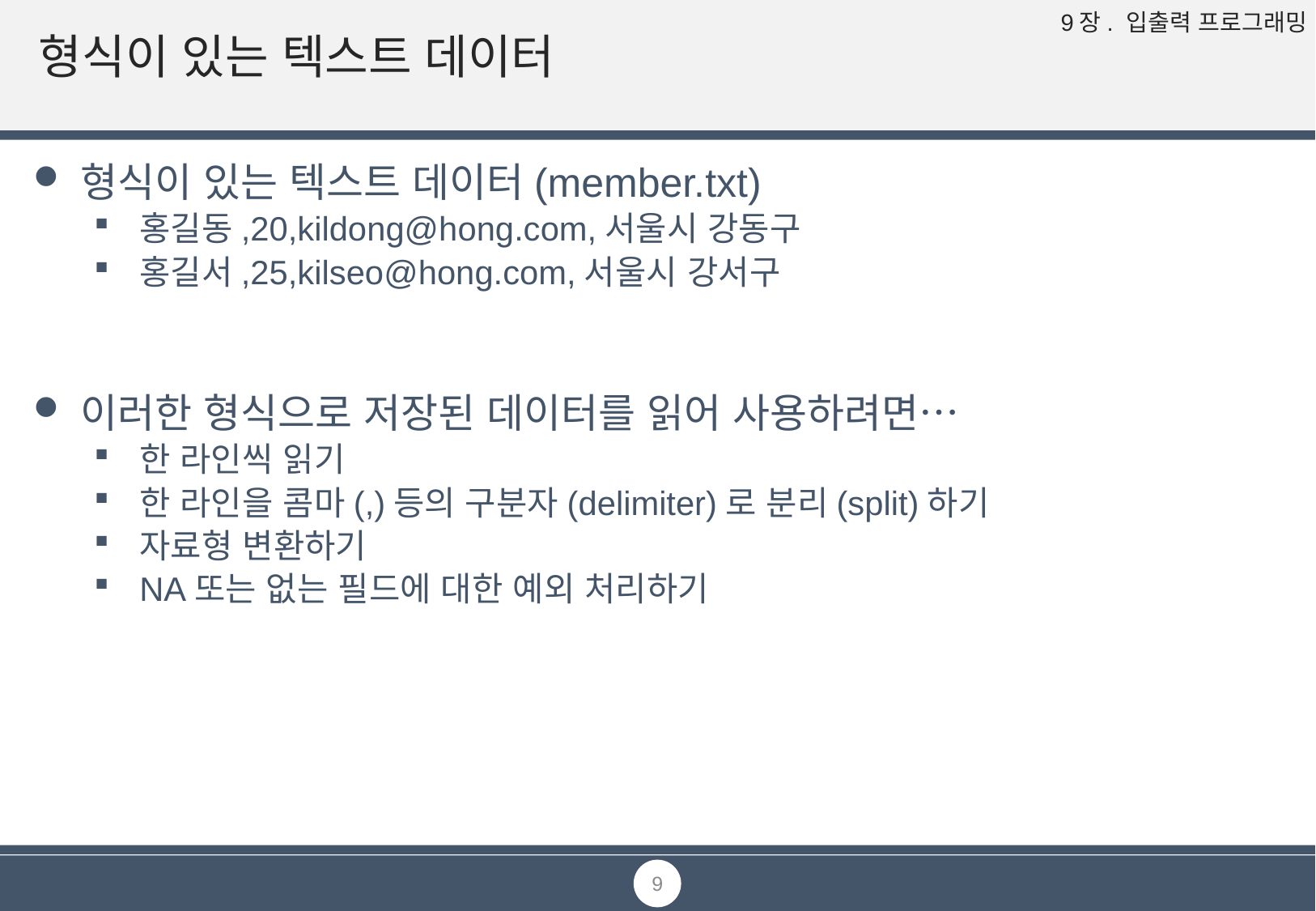

# 형식이 있는 텍스트 데이터

형식이 있는 텍스트 데이터(member.txt)
홍길동,20,kildong@hong.com,서울시 강동구
홍길서,25,kilseo@hong.com,서울시 강서구

이러한 형식으로 저장된 데이터를 읽어 사용하려면…
한 라인씩 읽기
한 라인을 콤마(,)등의 구분자(delimiter)로 분리(split)하기
자료형 변환하기
NA또는 없는 필드에 대한 예외 처리하기

9